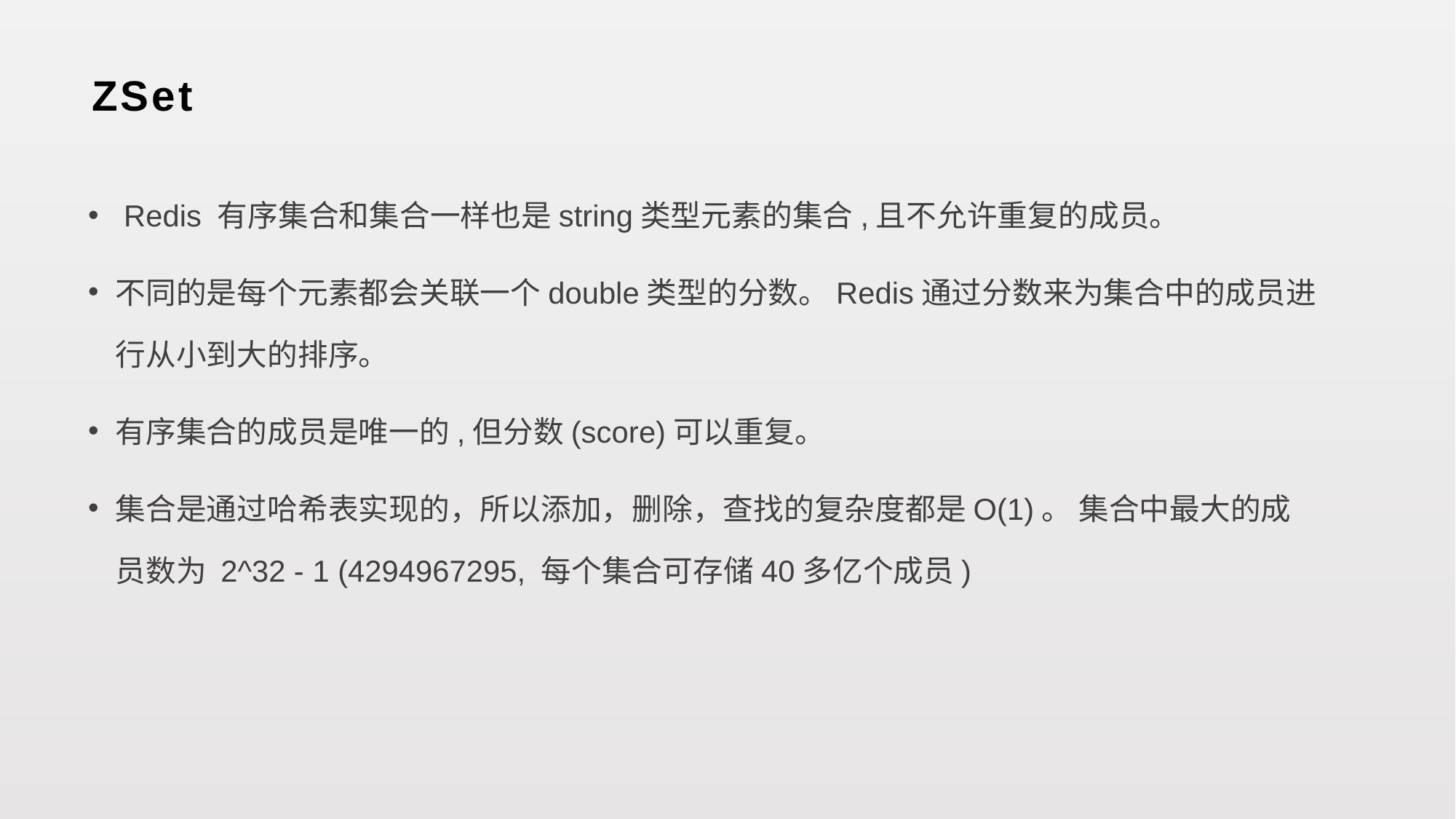

ZSet
 Redis 有序集合和集合一样也是string类型元素的集合,且不允许重复的成员。
不同的是每个元素都会关联一个double类型的分数。Redis通过分数来为集合中的成员进行从小到大的排序。
有序集合的成员是唯一的,但分数(score)可以重复。
集合是通过哈希表实现的，所以添加，删除，查找的复杂度都是O(1)。 集合中最大的成员数为 2^32 - 1 (4294967295, 每个集合可存储40多亿个成员)